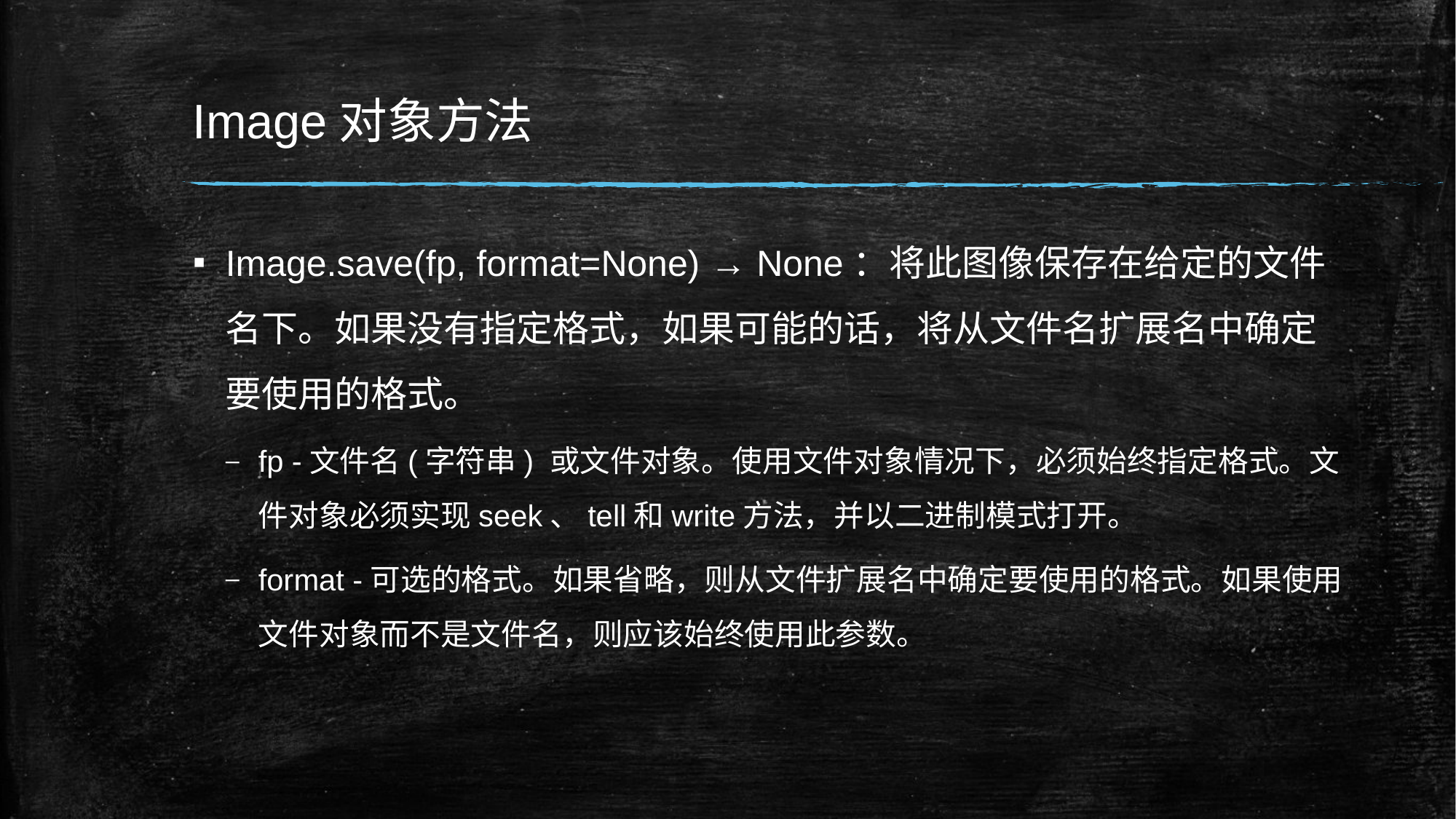

# Image对象方法
Image.save(fp, format=None) → None：将此图像保存在给定的文件名下。如果没有指定格式，如果可能的话，将从文件名扩展名中确定要使用的格式。
fp -文件名(字符串) 或文件对象。使用文件对象情况下，必须始终指定格式。文件对象必须实现seek、tell和write方法，并以二进制模式打开。
format -可选的格式。如果省略，则从文件扩展名中确定要使用的格式。如果使用文件对象而不是文件名，则应该始终使用此参数。